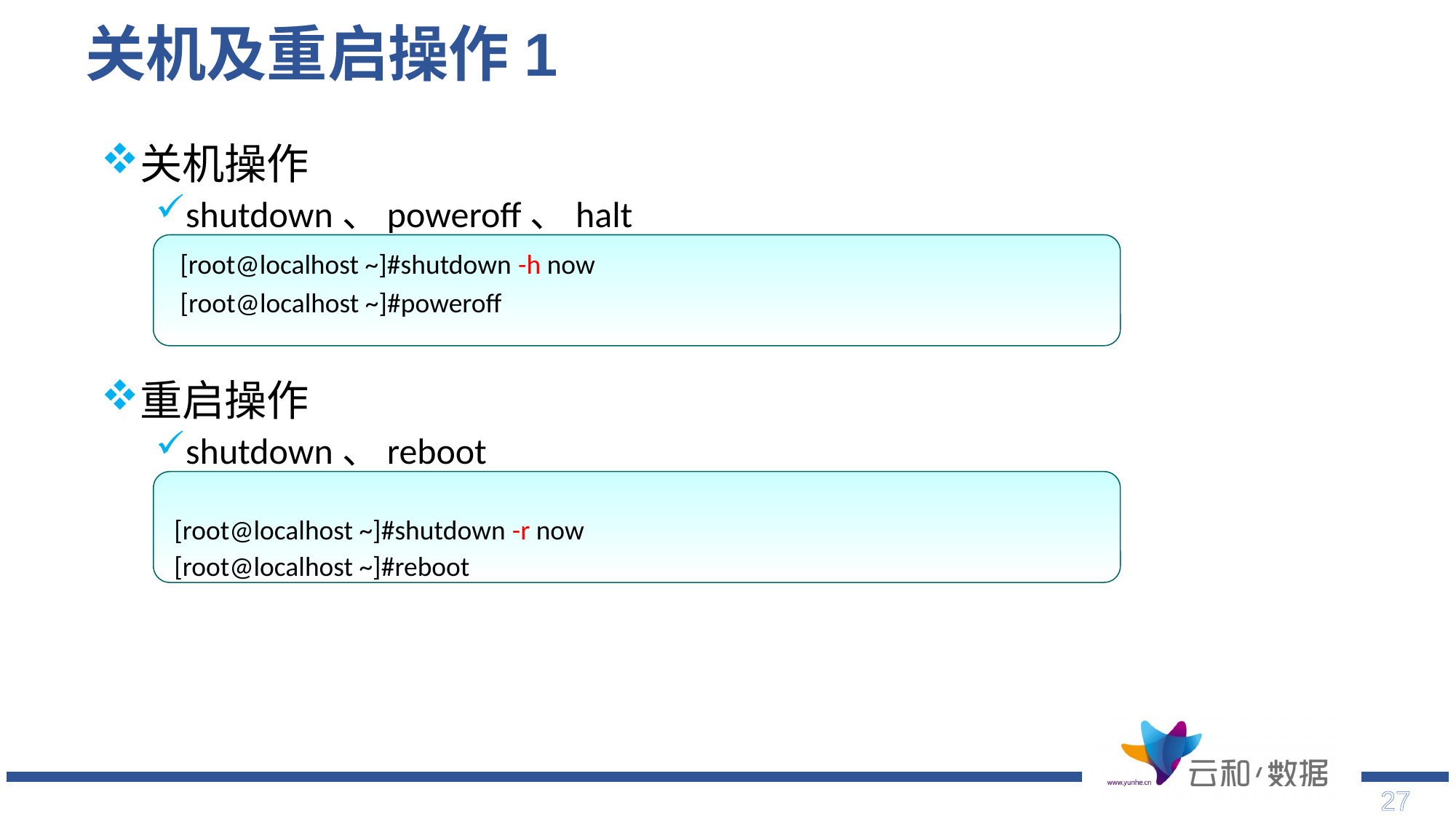

# 关机及重启操作1
关机操作
shutdown、poweroff、halt
   [root@localhost ~]#shutdown -h now
    [root@localhost ~]#poweroff

重启操作
shutdown、reboot

   [root@localhost ~]#shutdown -r now
   [root@localhost ~]#reboot